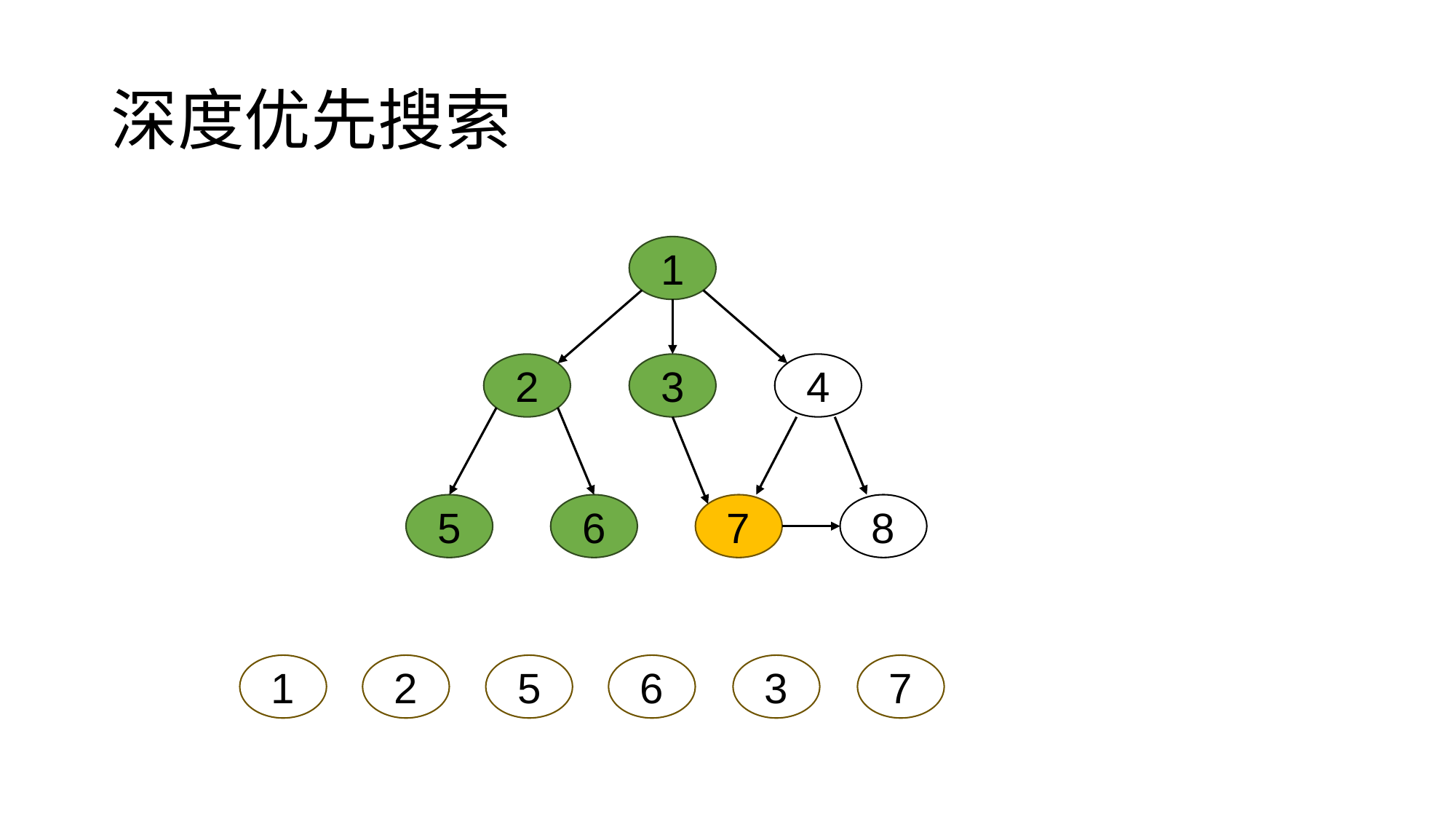

# 深度优先搜索
1
2
3
4
8
7
5
6
3
7
5
6
1
2